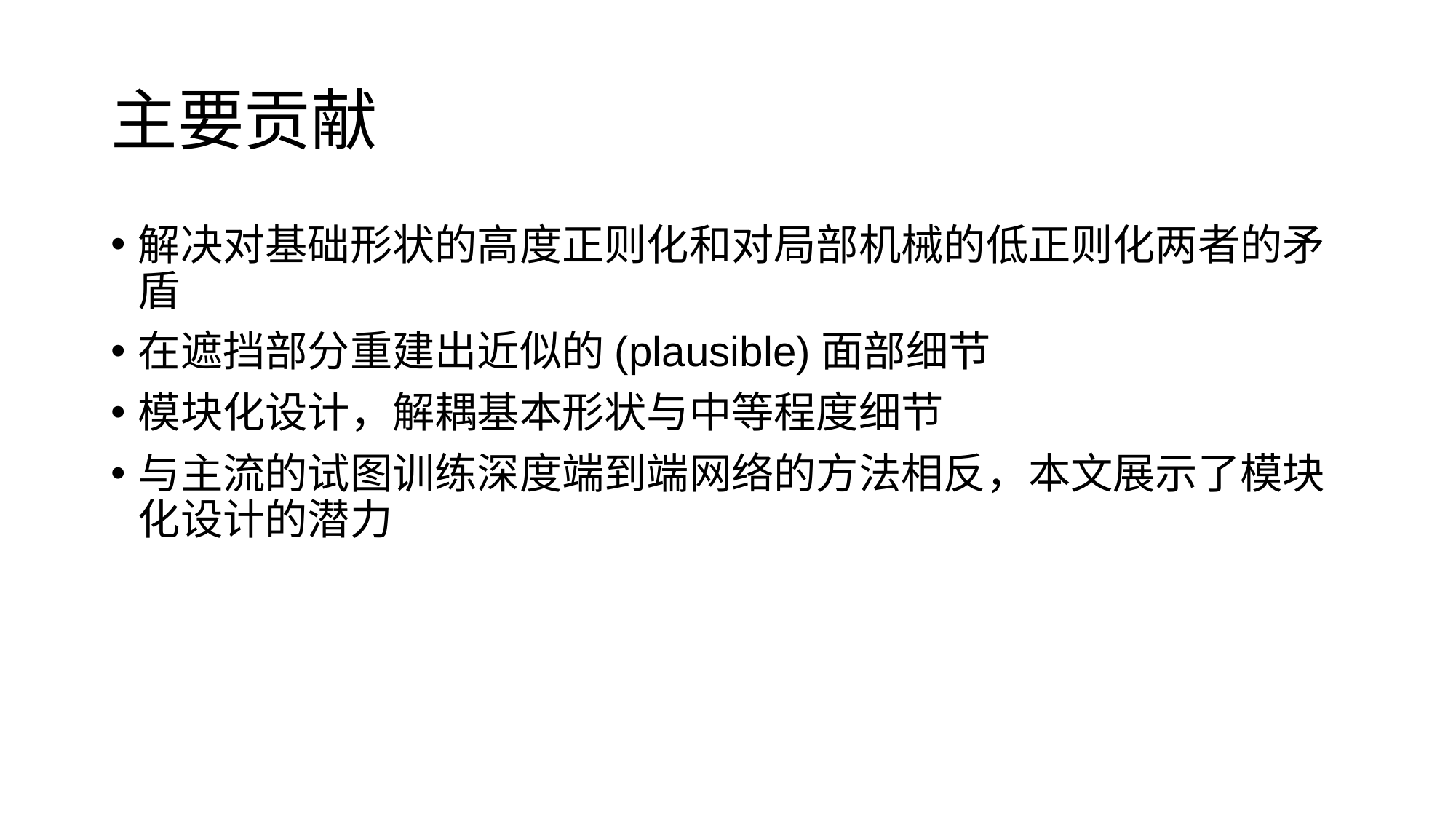

# 主要贡献
解决对基础形状的高度正则化和对局部机械的低正则化两者的矛盾
在遮挡部分重建出近似的(plausible)面部细节
模块化设计，解耦基本形状与中等程度细节
与主流的试图训练深度端到端网络的方法相反，本文展示了模块化设计的潜力